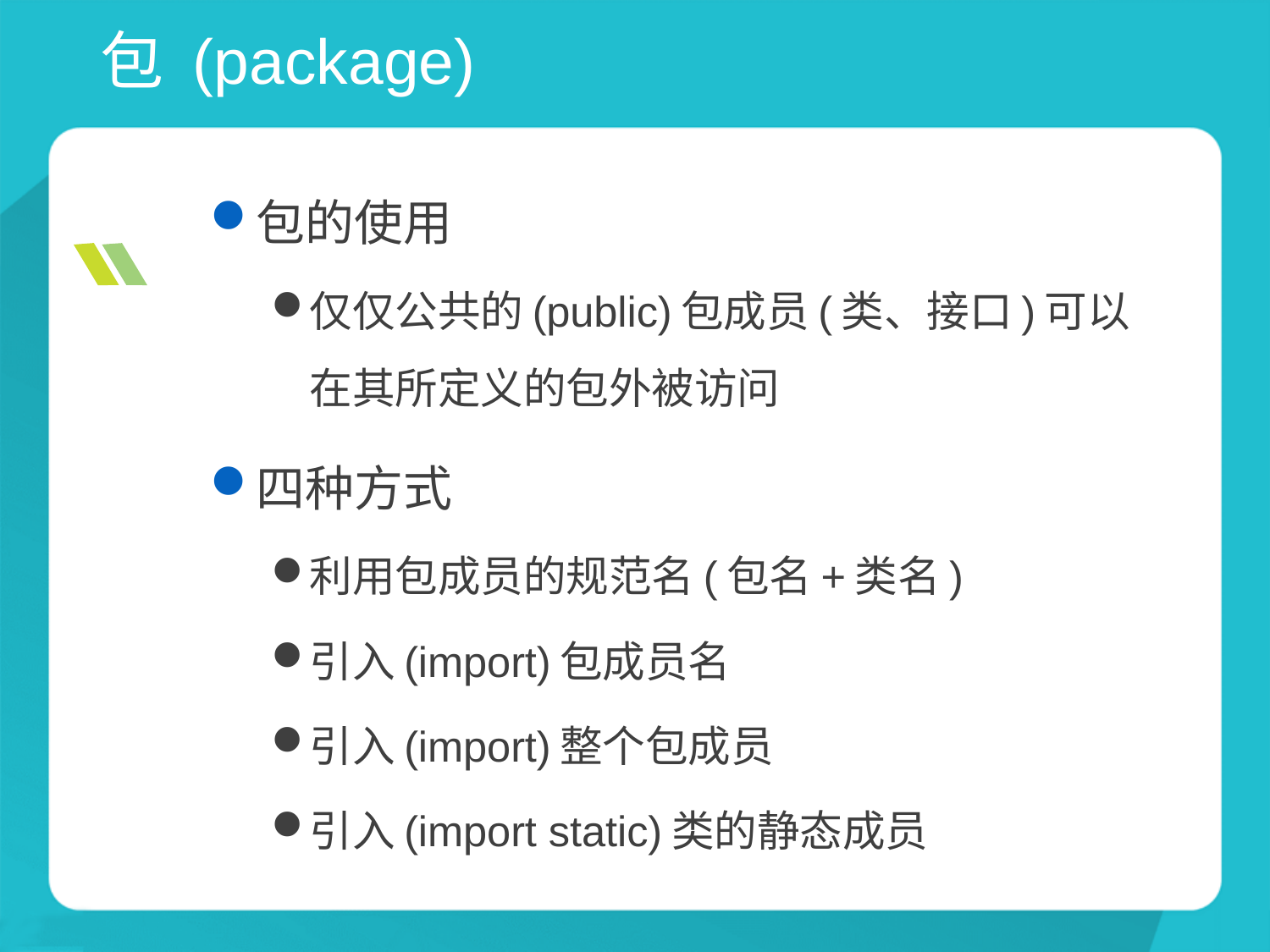

# 包 (package)
包的使用
仅仅公共的(public)包成员(类、接口)可以在其所定义的包外被访问
四种方式
利用包成员的规范名(包名+类名)
引入(import)包成员名
引入(import)整个包成员
引入(import static)类的静态成员

47